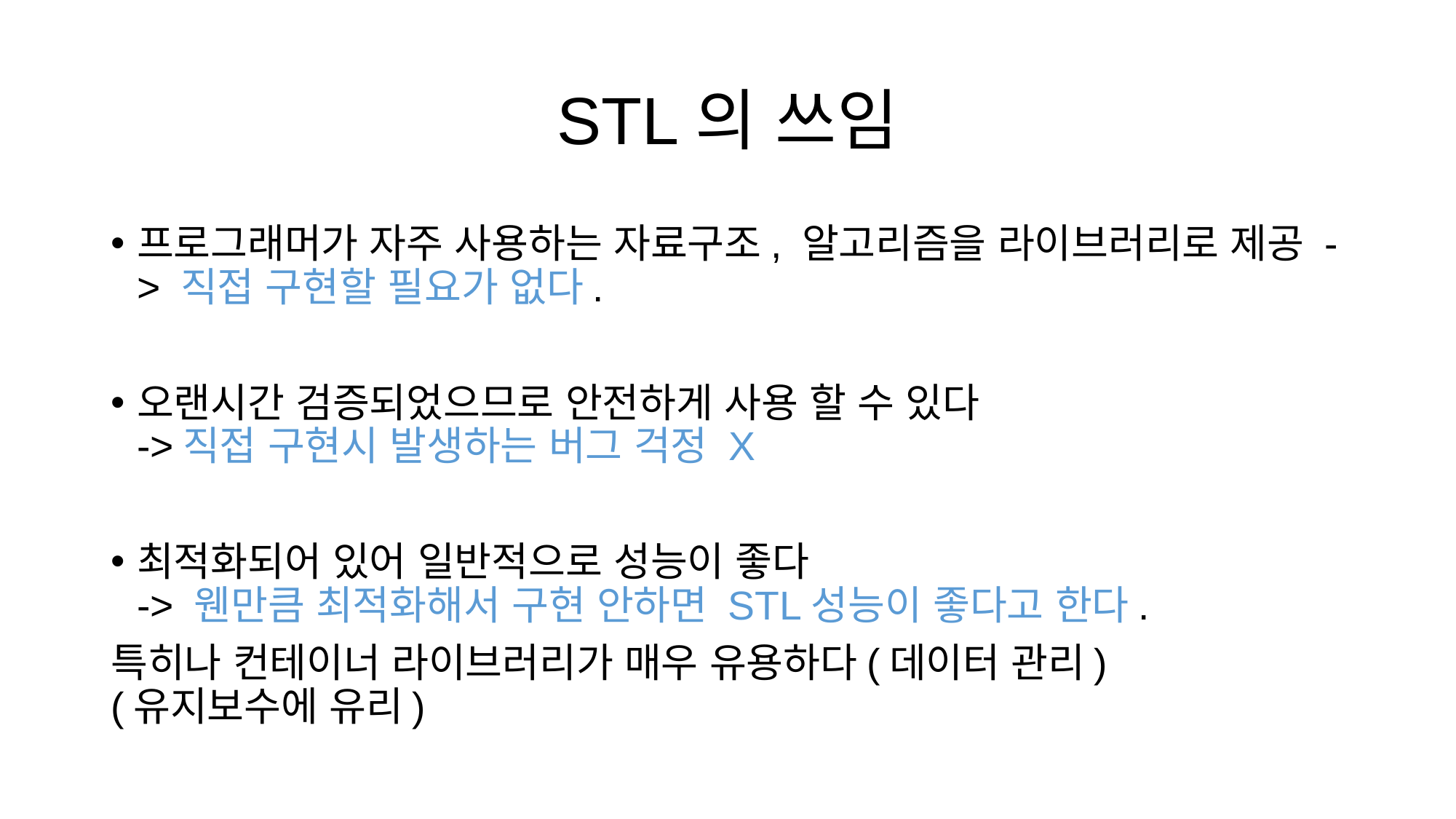

# STL의 쓰임
프로그래머가 자주 사용하는 자료구조, 알고리즘을 라이브러리로 제공 -> 직접 구현할 필요가 없다.

오랜시간 검증되었으므로 안전하게 사용 할 수 있다
->직접 구현시 발생하는 버그 걱정 X

최적화되어 있어 일반적으로 성능이 좋다
-> 웬만큼 최적화해서 구현 안하면 STL성능이 좋다고 한다.
특히나 컨테이너 라이브러리가 매우 유용하다(데이터 관리)
(유지보수에 유리)